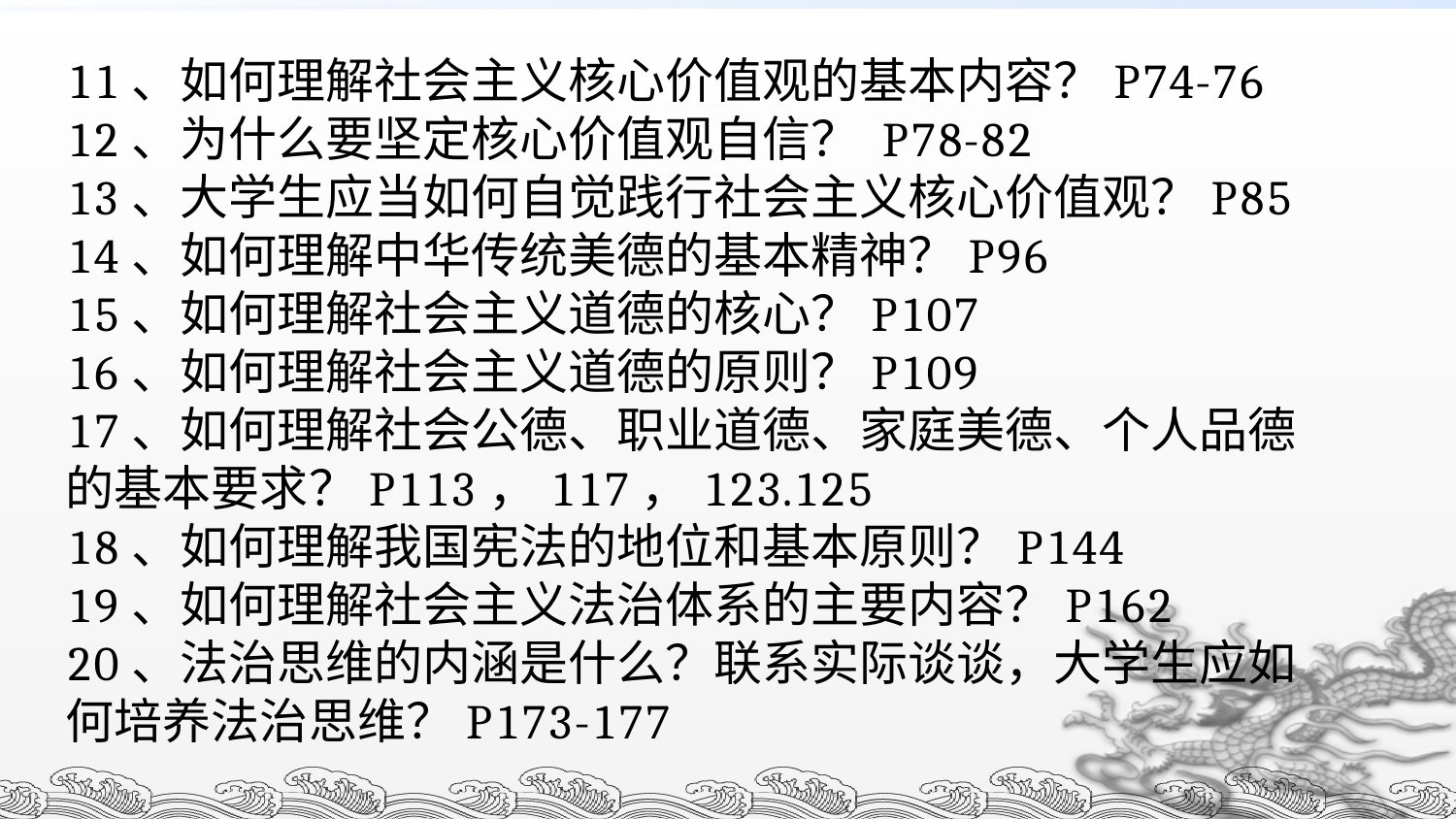

11、如何理解社会主义核心价值观的基本内容？P74-76
12、为什么要坚定核心价值观自信？ P78-82
13、大学生应当如何自觉践行社会主义核心价值观？P85
14、如何理解中华传统美德的基本精神？P96
15、如何理解社会主义道德的核心？P107
16、如何理解社会主义道德的原则？P109
17、如何理解社会公德、职业道德、家庭美德、个人品德的基本要求？P113，117，123.125
18、如何理解我国宪法的地位和基本原则？P144
19、如何理解社会主义法治体系的主要内容？P162
20、法治思维的内涵是什么？联系实际谈谈，大学生应如何培养法治思维？P173-177